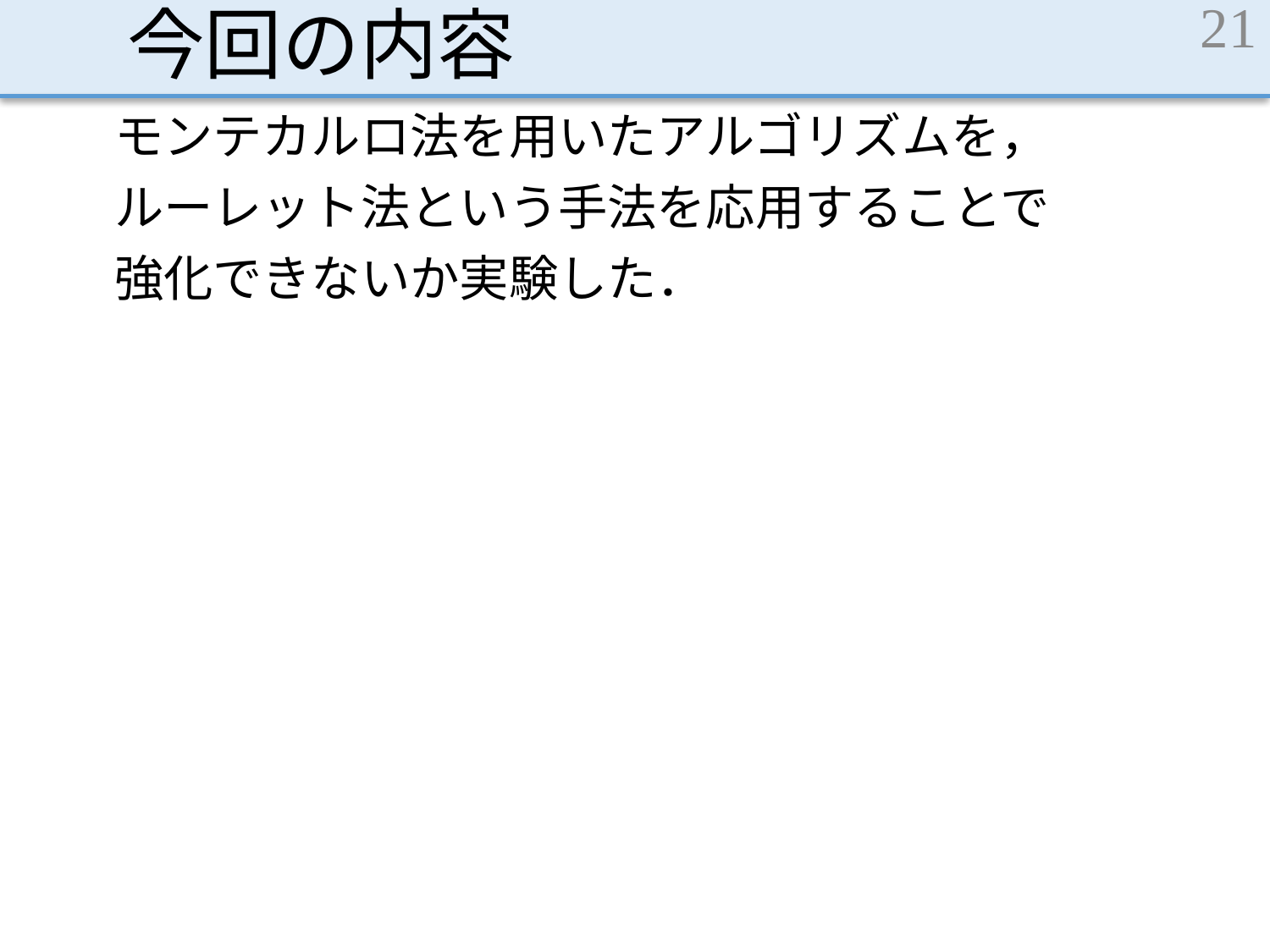

# 今回の内容
21
モンテカルロ法を用いたアルゴリズムを，
ルーレット法という手法を応用することで
強化できないか実験した．